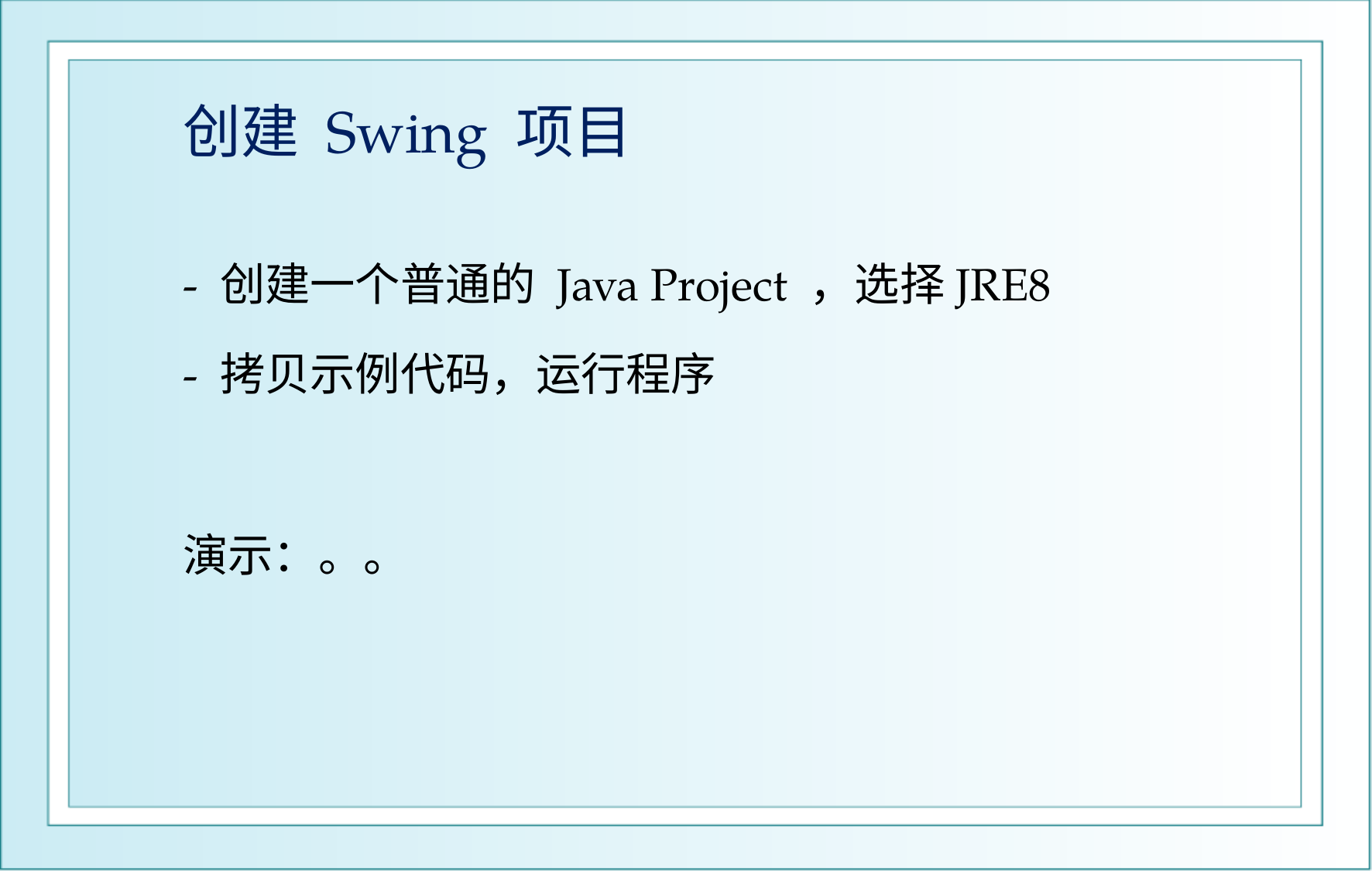

# 创建 Swing 项目
- 创建一个普通的 Java Project ，选择JRE8
- 拷贝示例代码，运行程序

演示：。。